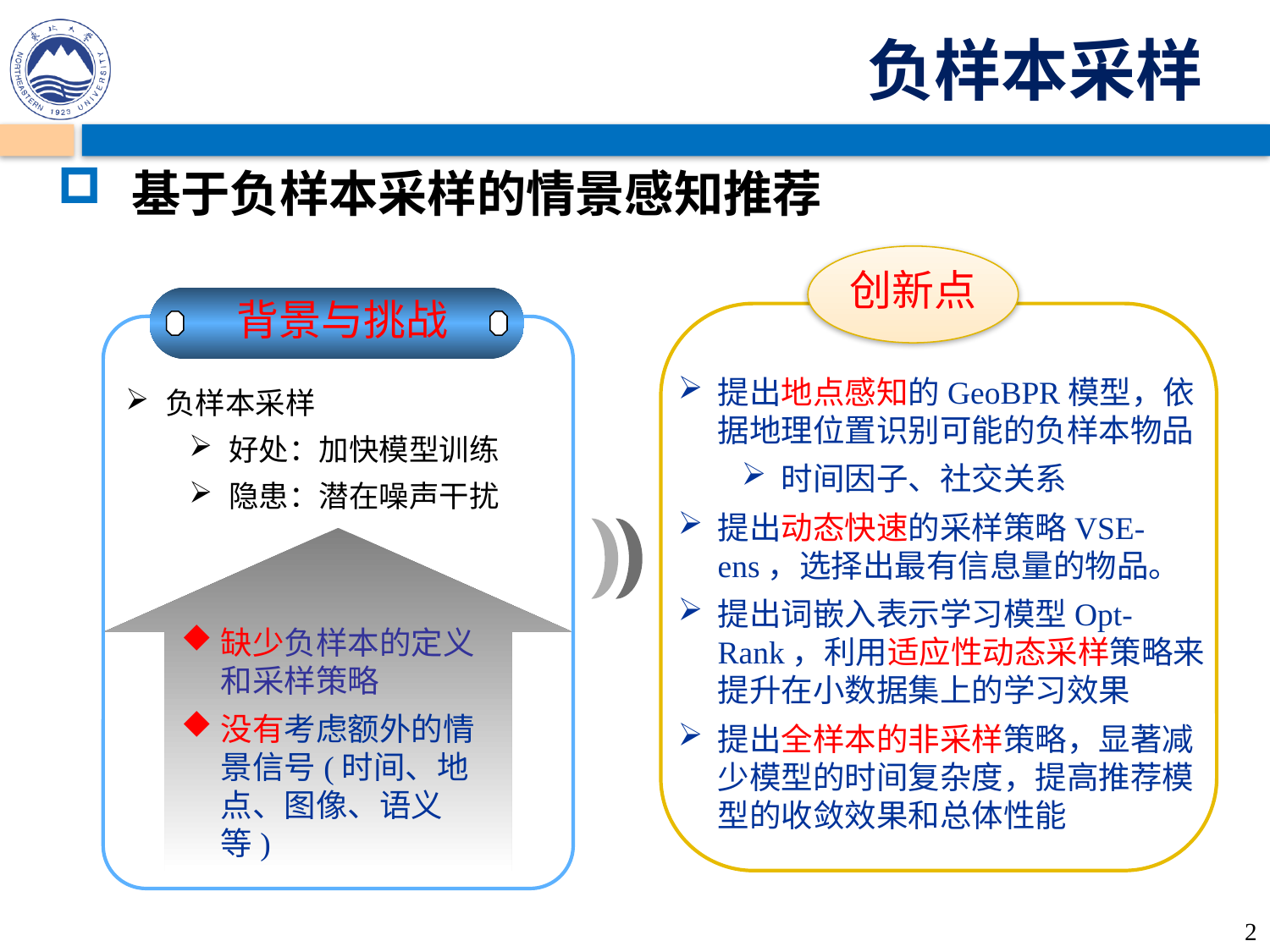

负样本采样

基于负样本采样的情景感知推荐

创新点

背景与挑战

提出地点感知的GeoBPR模型，依据地理位置识别可能的负样本物品
时间因子、社交关系
提出动态快速的采样策略VSE-ens，选择出最有信息量的物品。
提出词嵌入表示学习模型Opt-Rank，利用适应性动态采样策略来提升在小数据集上的学习效果
提出全样本的非采样策略，显著减少模型的时间复杂度，提高推荐模型的收敛效果和总体性能
负样本采样
好处：加快模型训练
隐患：潜在噪声干扰

缺少负样本的定义和采样策略
没有考虑额外的情景信号(时间、地点、图像、语义等)
2